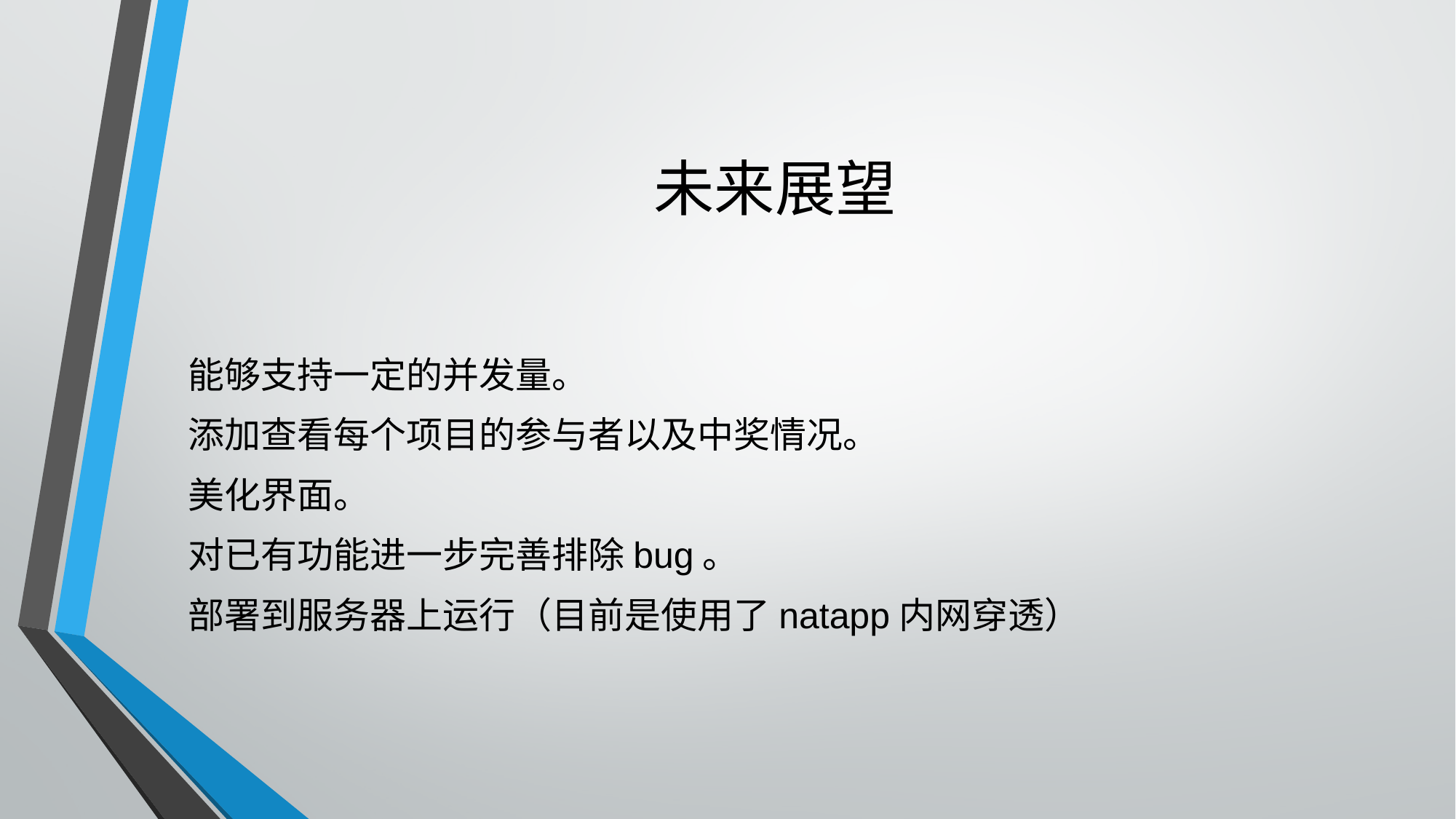

# 未来展望
能够支持一定的并发量。
添加查看每个项目的参与者以及中奖情况。
美化界面。
对已有功能进一步完善排除bug。
部署到服务器上运行（目前是使用了natapp内网穿透）